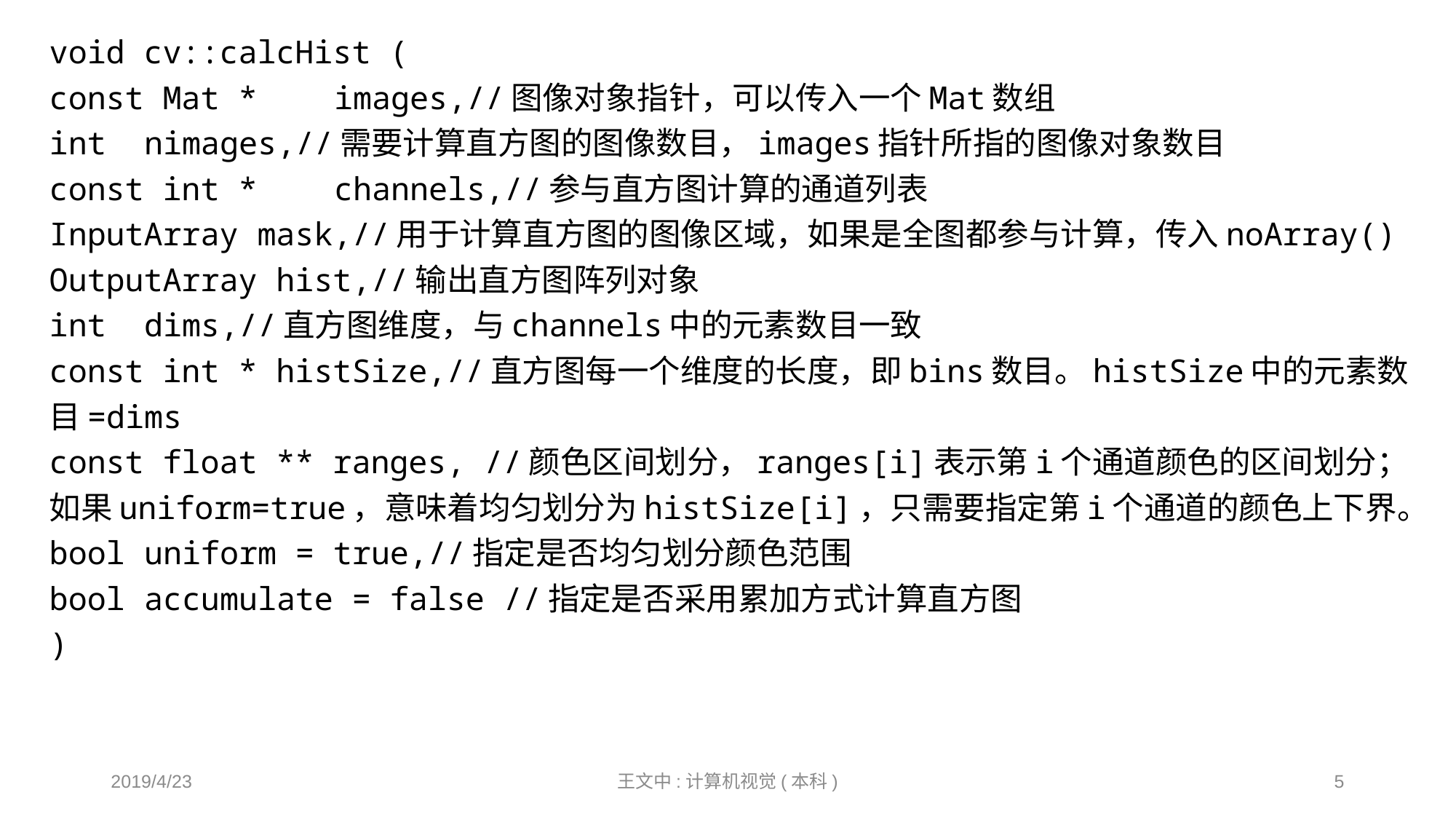

void cv::calcHist (
const Mat * 	images,//图像对象指针，可以传入一个Mat数组
int 	nimages,//需要计算直方图的图像数目，images指针所指的图像对象数目
const int * 	channels,//参与直方图计算的通道列表
InputArray mask,//用于计算直方图的图像区域，如果是全图都参与计算，传入noArray()
OutputArray hist,//输出直方图阵列对象
int 	dims,//直方图维度，与channels中的元素数目一致
const int * histSize,//直方图每一个维度的长度，即bins数目。histSize中的元素数目=dims
const float ** ranges, //颜色区间划分，ranges[i]表示第i个通道颜色的区间划分；如果uniform=true，意味着均匀划分为histSize[i]，只需要指定第i个通道的颜色上下界。
bool 	uniform = true,//指定是否均匀划分颜色范围
bool 	accumulate = false //指定是否采用累加方式计算直方图
)
2019/4/23
王文中:计算机视觉(本科)
5